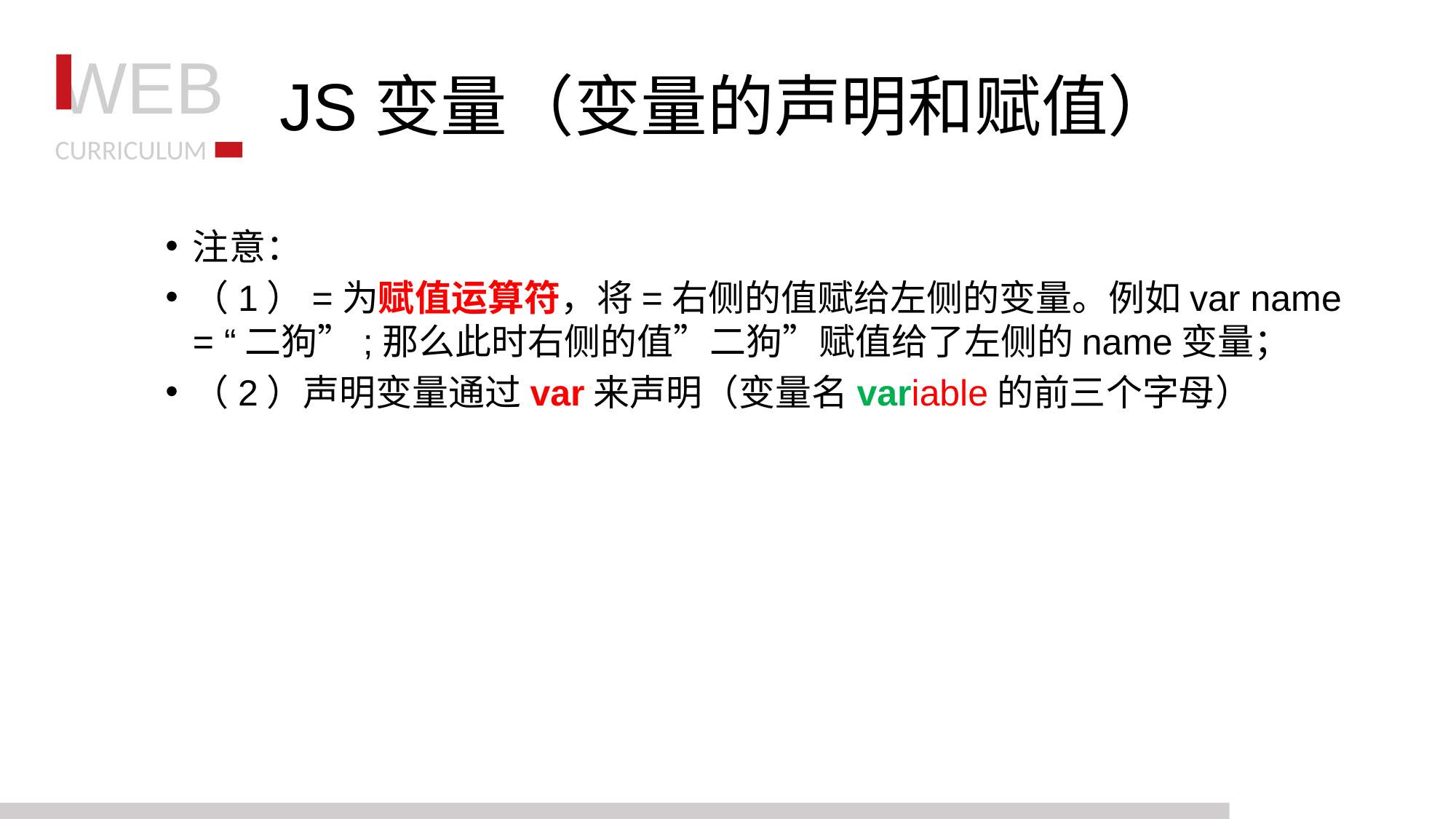

# JS变量（变量的声明和赋值）
注意：
（1）=为赋值运算符，将=右侧的值赋给左侧的变量。例如var name = “二狗”;那么此时右侧的值”二狗”赋值给了左侧的name变量；
（2）声明变量通过var来声明（变量名variable的前三个字母）